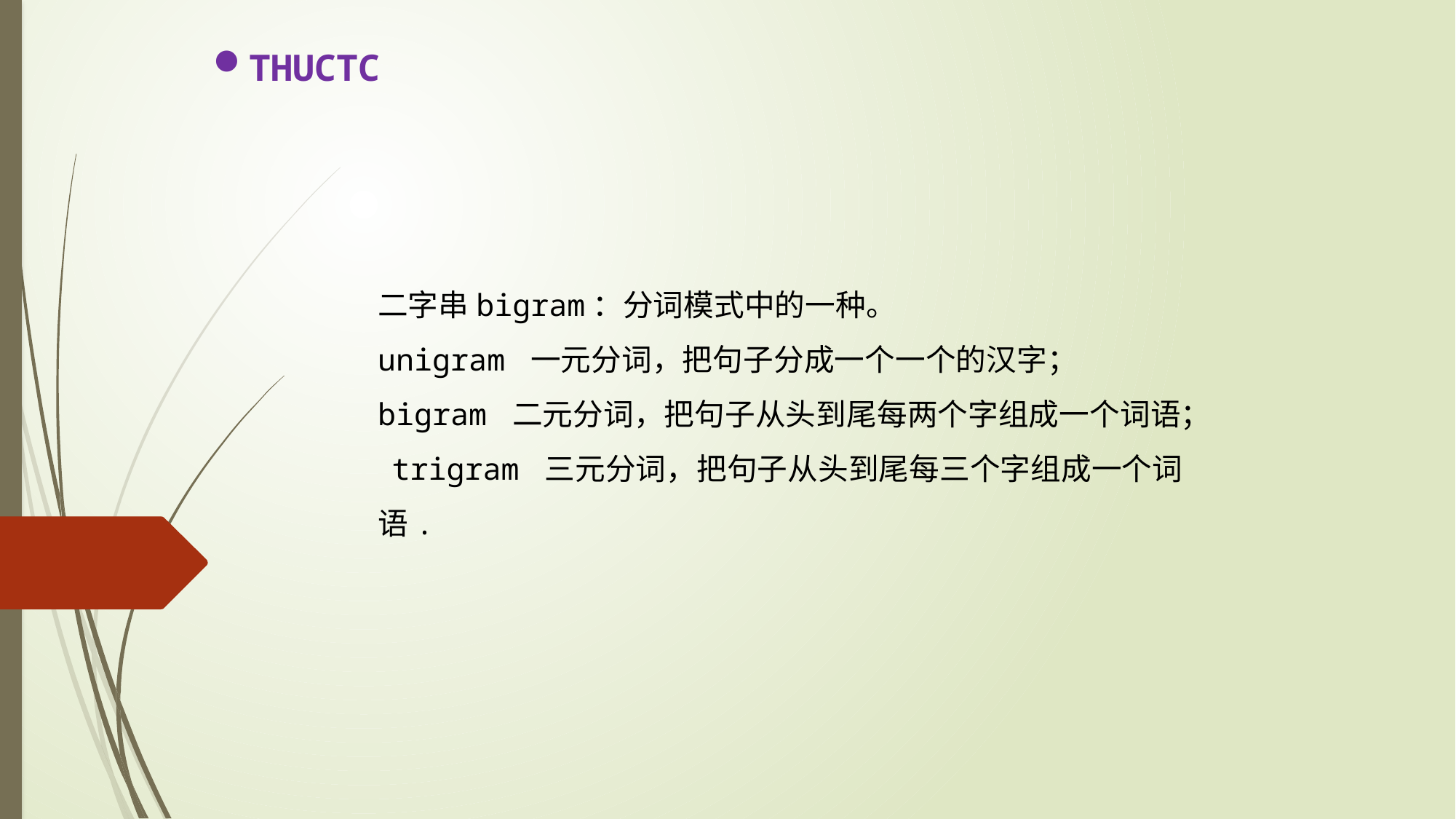

THUCTC

二字串bigram：分词模式中的一种。
unigram 一元分词，把句子分成一个一个的汉字；
bigram 二元分词，把句子从头到尾每两个字组成一个词语； trigram 三元分词，把句子从头到尾每三个字组成一个词语.